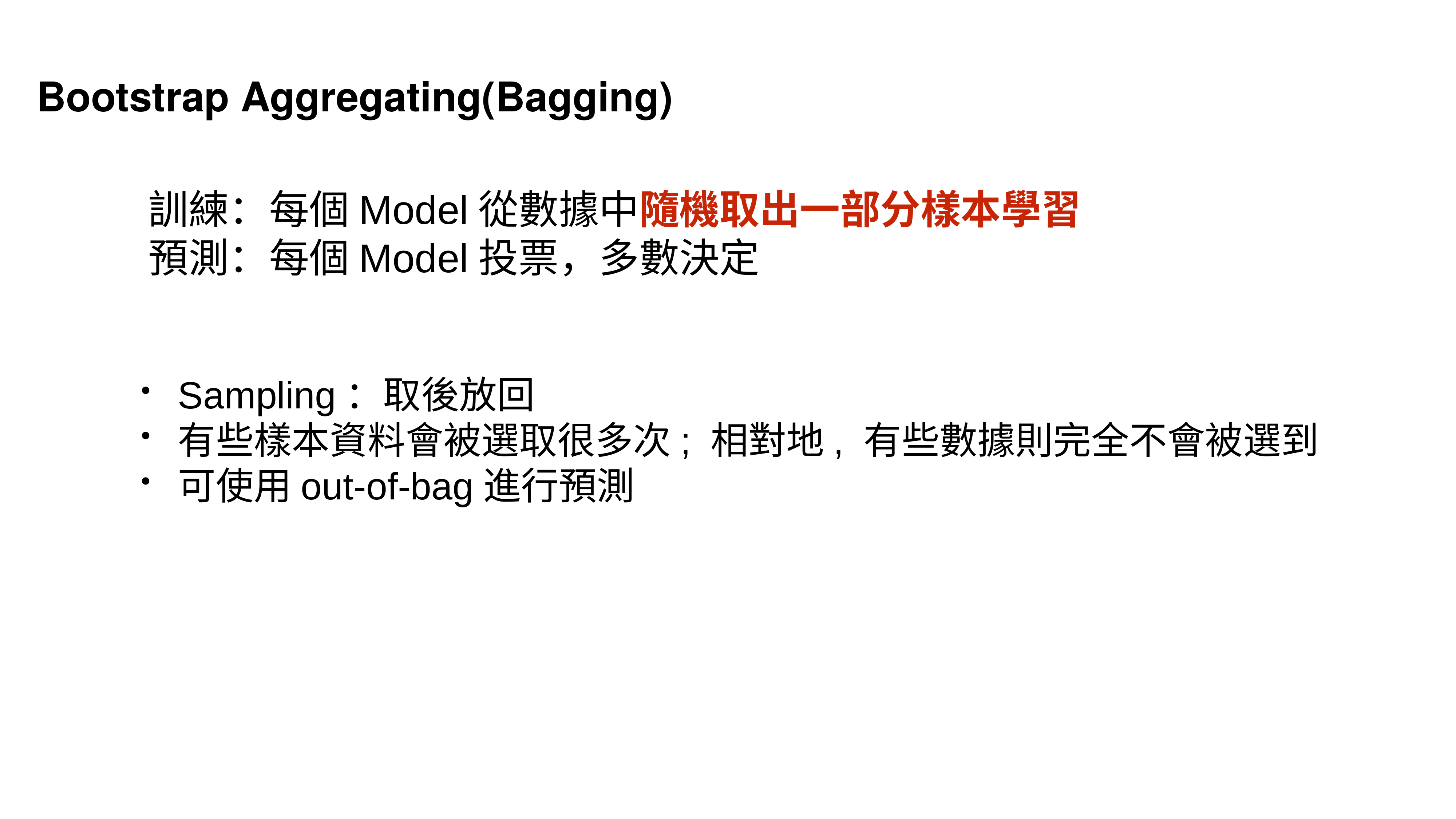

# Bootstrap Aggregating(Bagging)
訓練：每個Model從數據中隨機取出一部分樣本學習
預測：每個Model投票，多數決定
Sampling：取後放回
有些樣本資料會被選取很多次; 相對地, 有些數據則完全不會被選到
可使用out-of-bag進行預測